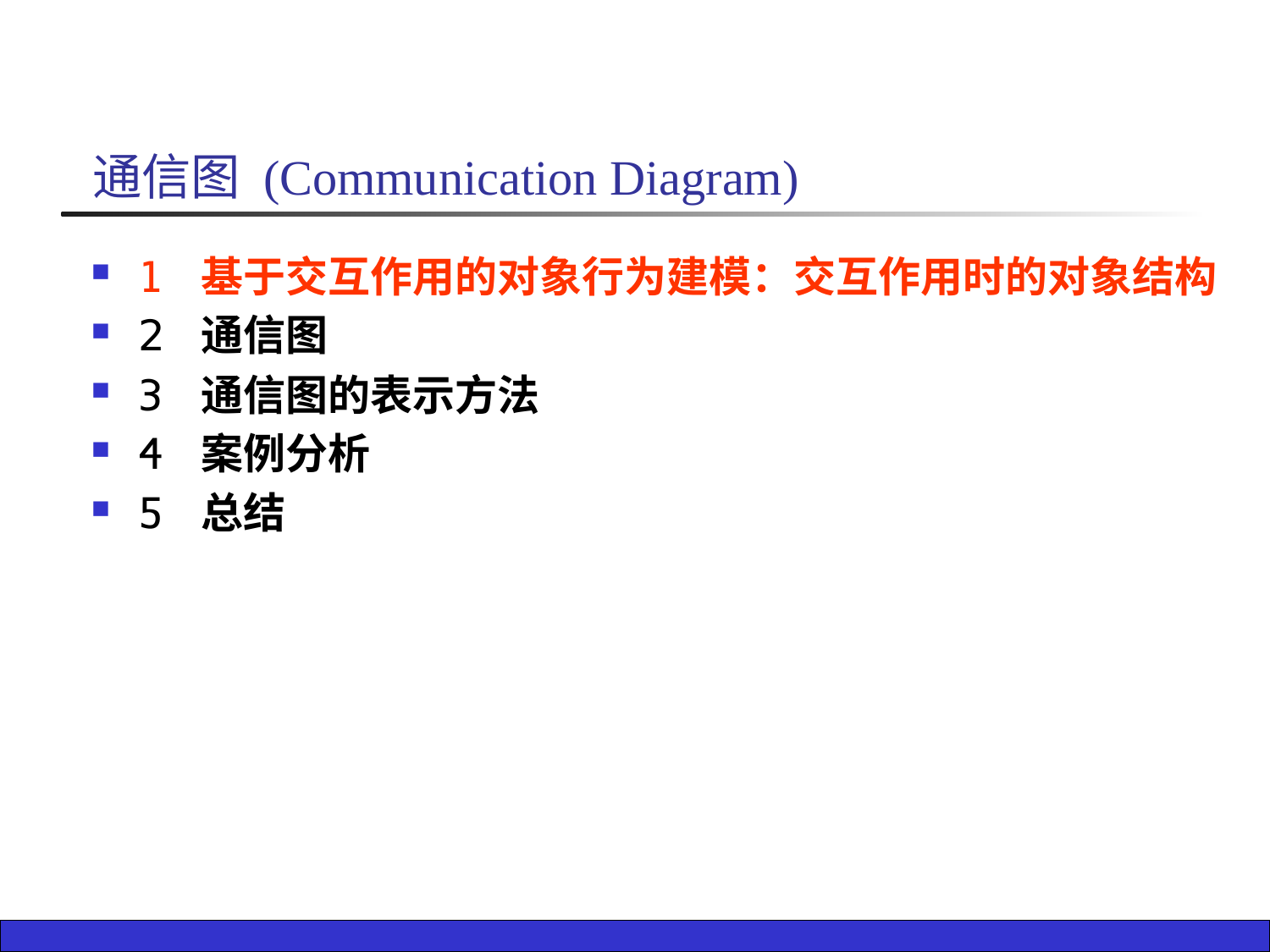

通信图 (Communication Diagram)
1  基于交互作用的对象行为建模：交互作用时的对象结构
2  通信图
3  通信图的表示方法
4  案例分析
5  总结